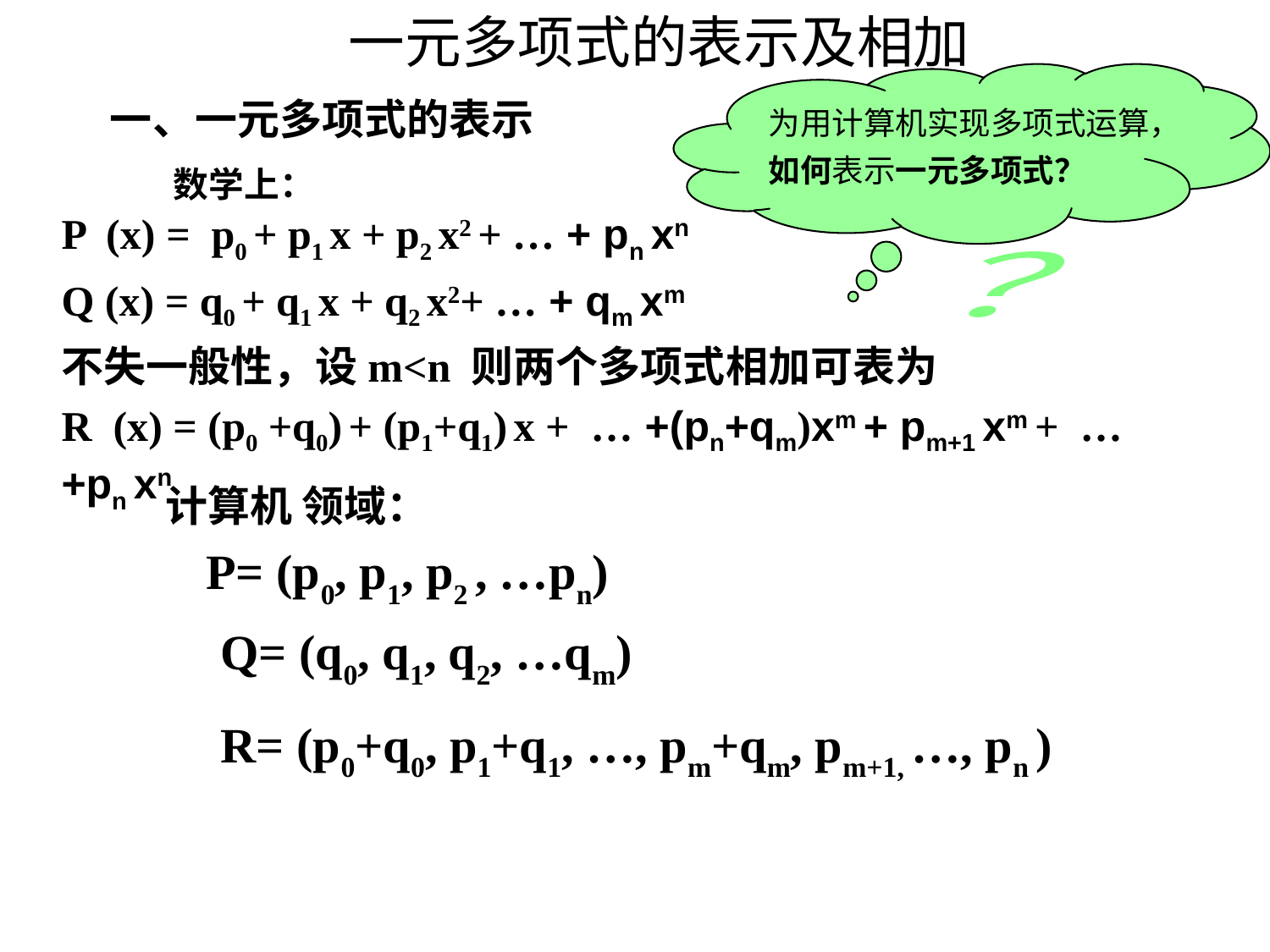

# 一元多项式的表示及相加

为用计算机实现多项式运算，
如何表示一元多项式？

？
一、一元多项式的表示
       数学上：
P  (x) =  p0 + p1 x + p2 x2 + … + pn xn
Q (x) = q0 + q1 x + q2 x2+ … + qm xm
不失一般性，设m<n 则两个多项式相加可表为
R  (x) = (p0 +q0) + (p1+q1) x +  … +(pn+qm)xm + pm+1 xm +  … +pn xn
      计算机 领域：
         P= (p0, p1, p2 , …pn)
         Q= (q0, q1, q2, …qm)
         R= (p0+q0, p1+q1, …, pm+qm, pm+1, …, pn )